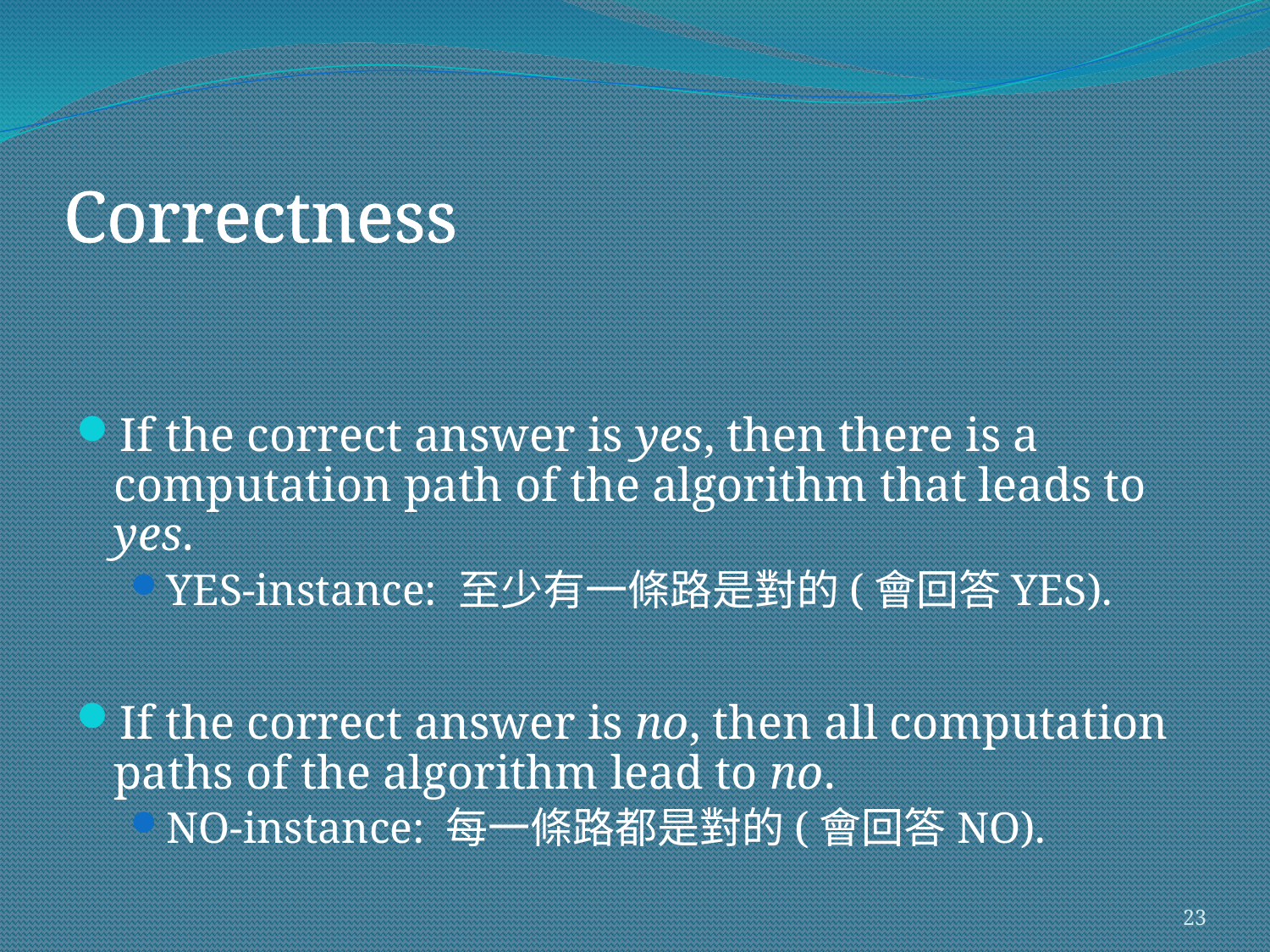

# Correctness
If the correct answer is yes, then there is a computation path of the algorithm that leads to yes.
YES-instance: 至少有一條路是對的(會回答YES).

If the correct answer is no, then all computation paths of the algorithm lead to no.
NO-instance: 每一條路都是對的(會回答NO).
23